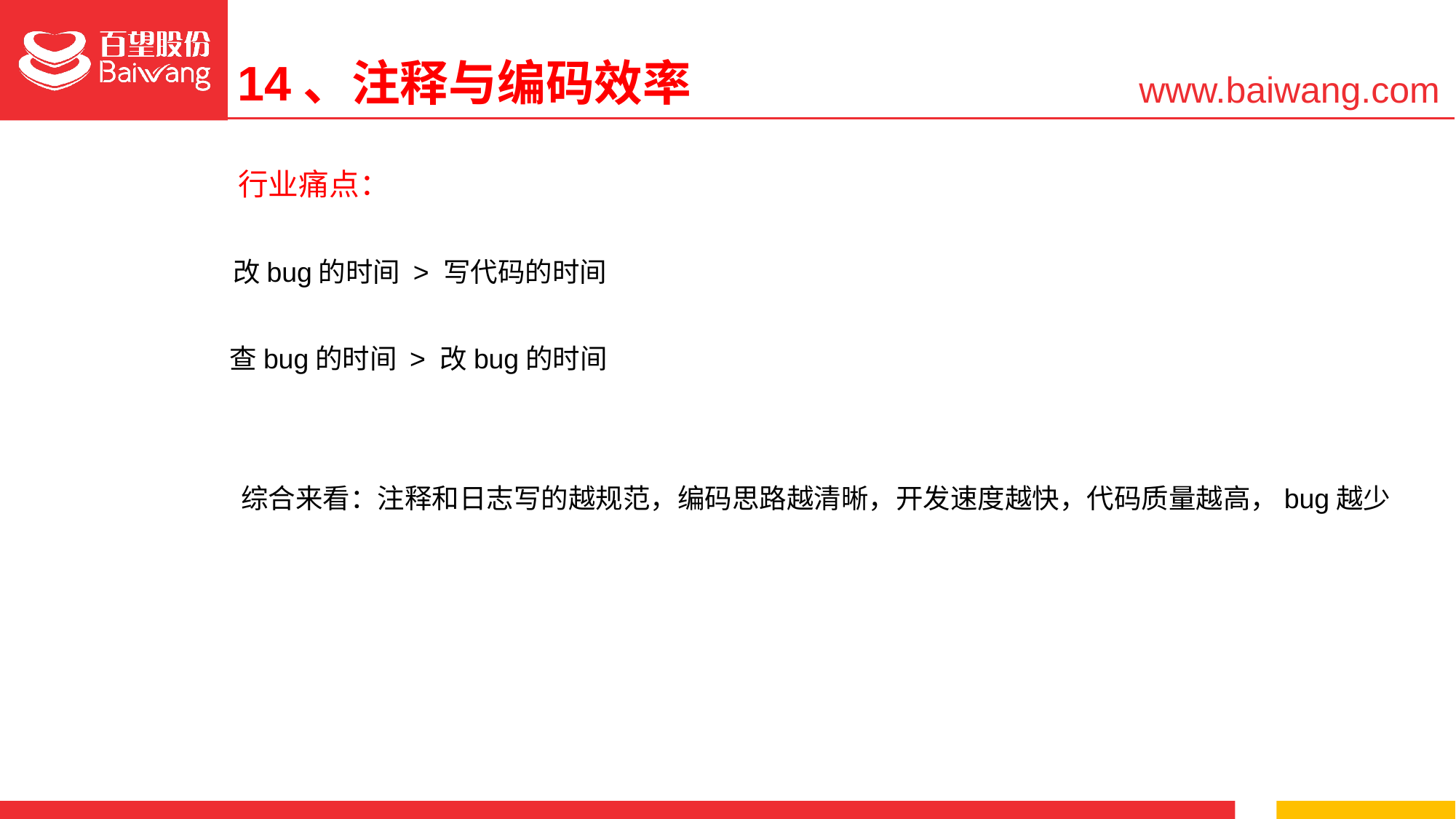

14、注释与编码效率
行业痛点：
改bug的时间 > 写代码的时间
查bug的时间 > 改bug的时间
综合来看：注释和日志写的越规范，编码思路越清晰，开发速度越快，代码质量越高，bug越少